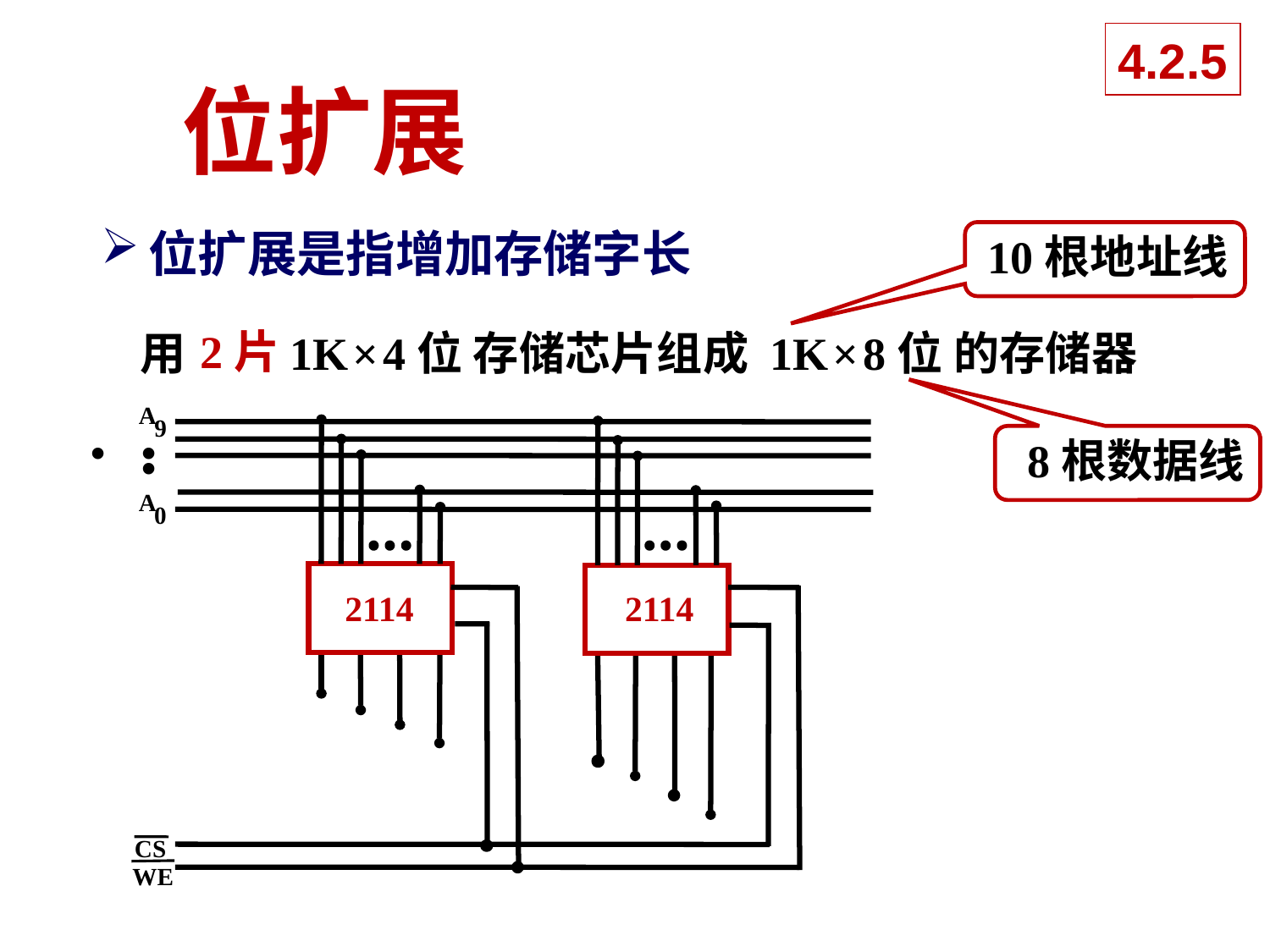

4.2.5
# 位扩展
位扩展是指增加存储字长

10根地址线
2片
 用         1K × 4位 存储芯片组成 1K × 8位 的存储器
A

•••

0

9
A

8根数据线

2114
2114

CS

WE